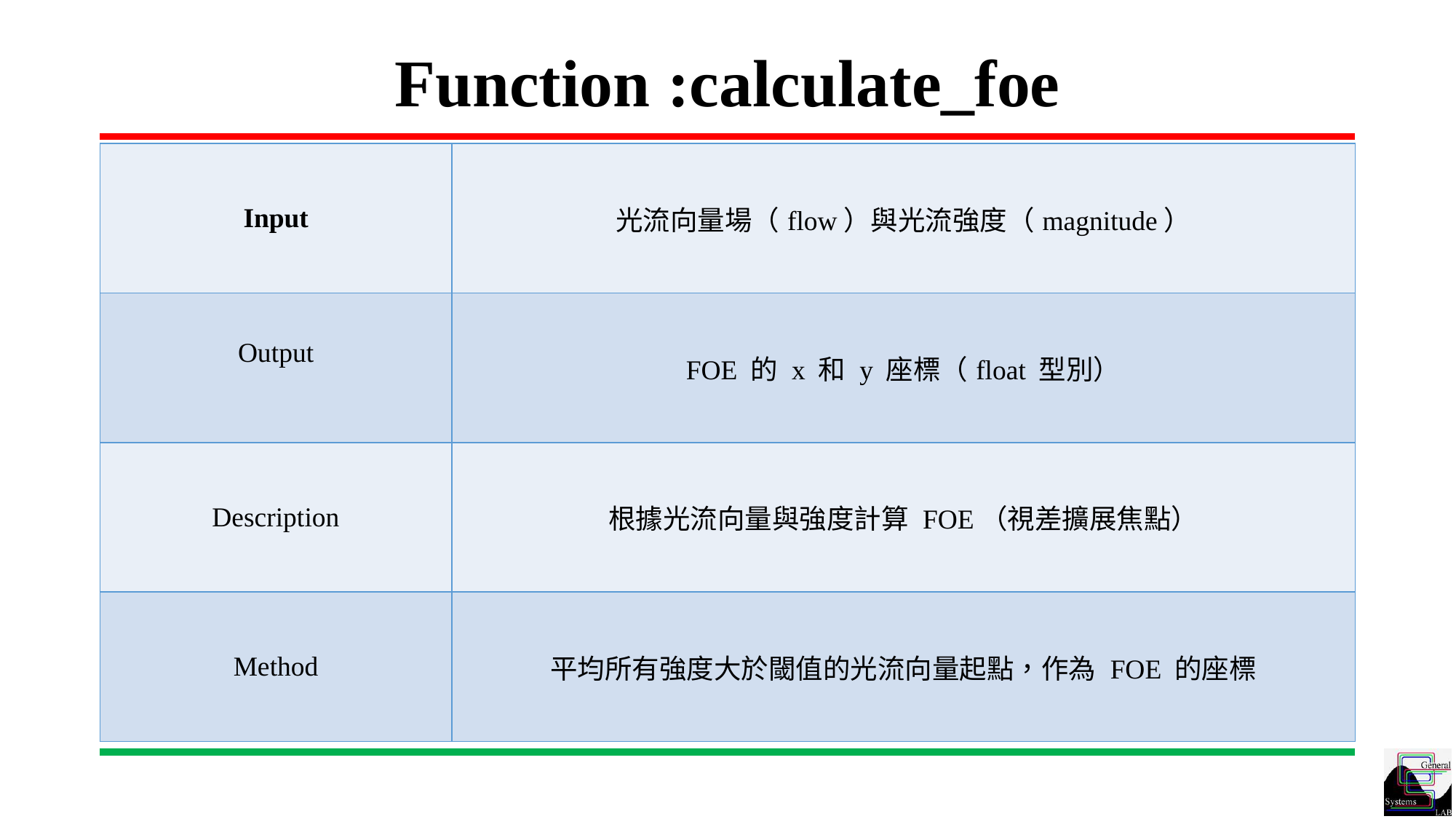

# Function :calculate_foe
| Input | 光流向量場（flow）與光流強度（magnitude） |
| --- | --- |
| Output | FOE 的 x 和 y 座標（float 型別） |
| Description | 根據光流向量與強度計算 FOE（視差擴展焦點） |
| Method | 平均所有強度大於閾值的光流向量起點，作為 FOE 的座標 |